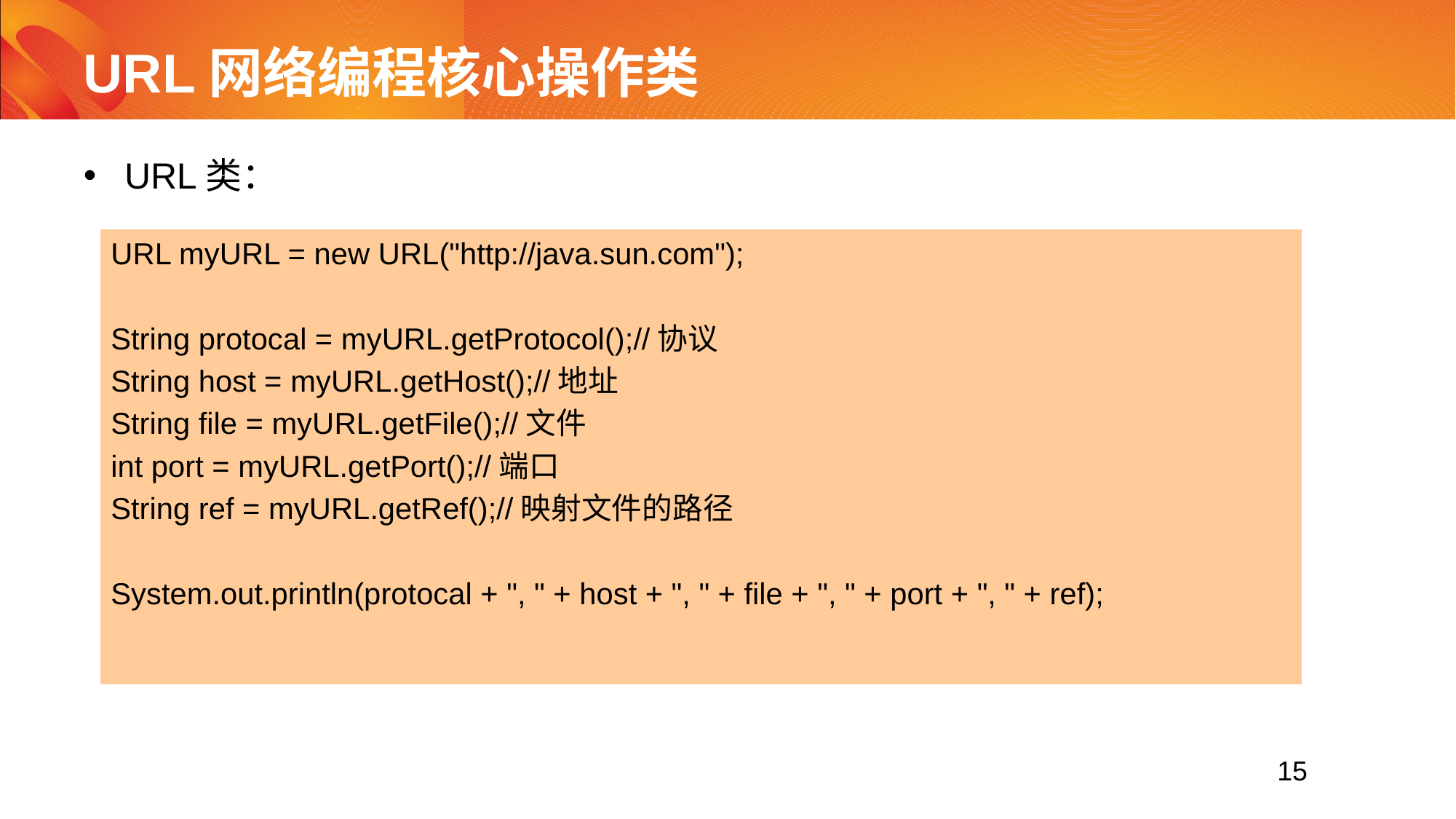

# URL网络编程核心操作类
URL类：
URL myURL = new URL("http://java.sun.com");

String protocal = myURL.getProtocol();//协议
String host = myURL.getHost();//地址
String file = myURL.getFile();//文件
int port = myURL.getPort();//端口
String ref = myURL.getRef();//映射文件的路径

System.out.println(protocal + ", " + host + ", " + file + ", " + port + ", " + ref);